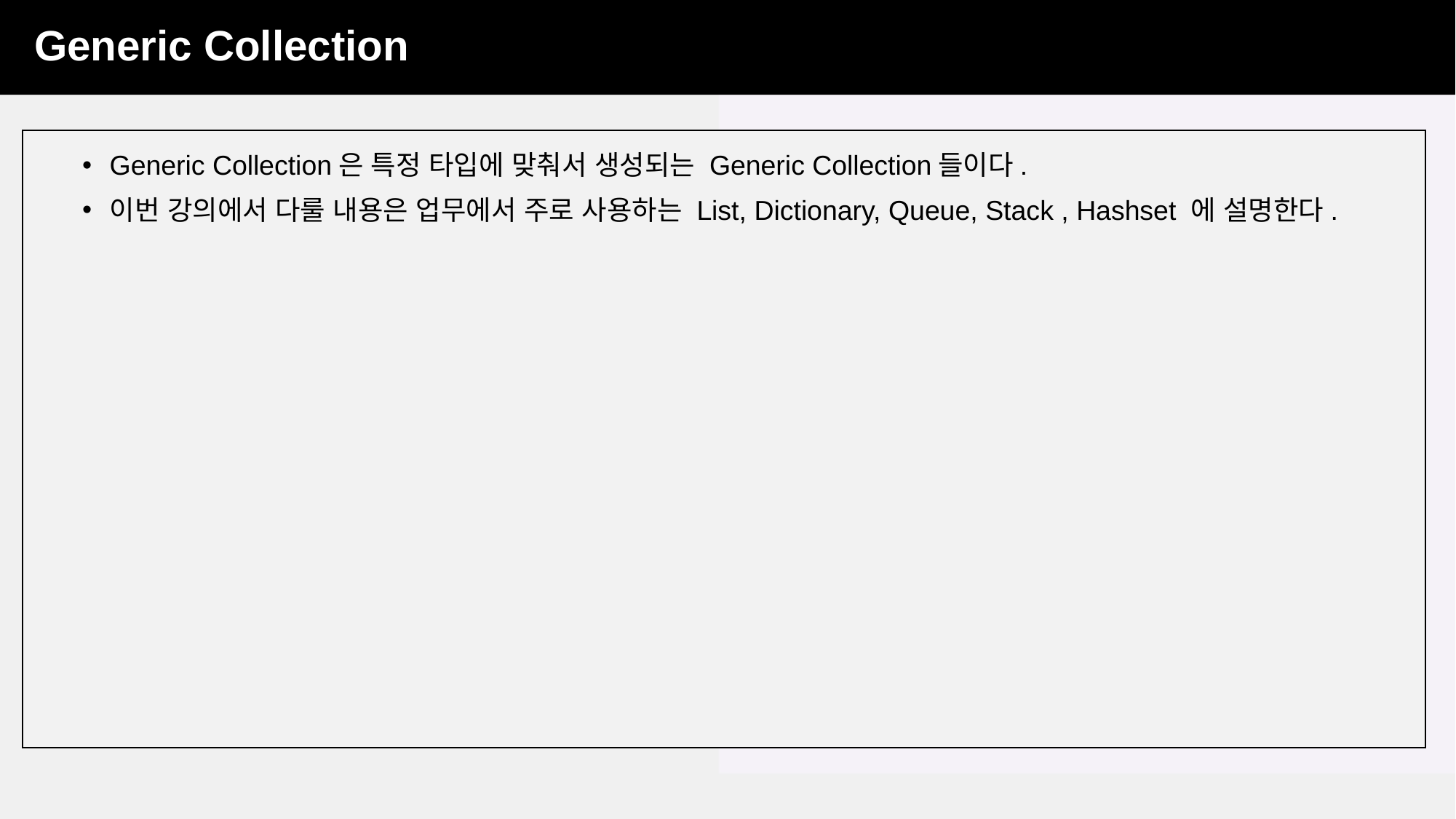

Generic Collection
Generic Collection은 특정 타입에 맞춰서 생성되는 Generic Collection들이다.
이번 강의에서 다룰 내용은 업무에서 주로 사용하는 List, Dictionary, Queue, Stack , Hashset 에 설명한다.